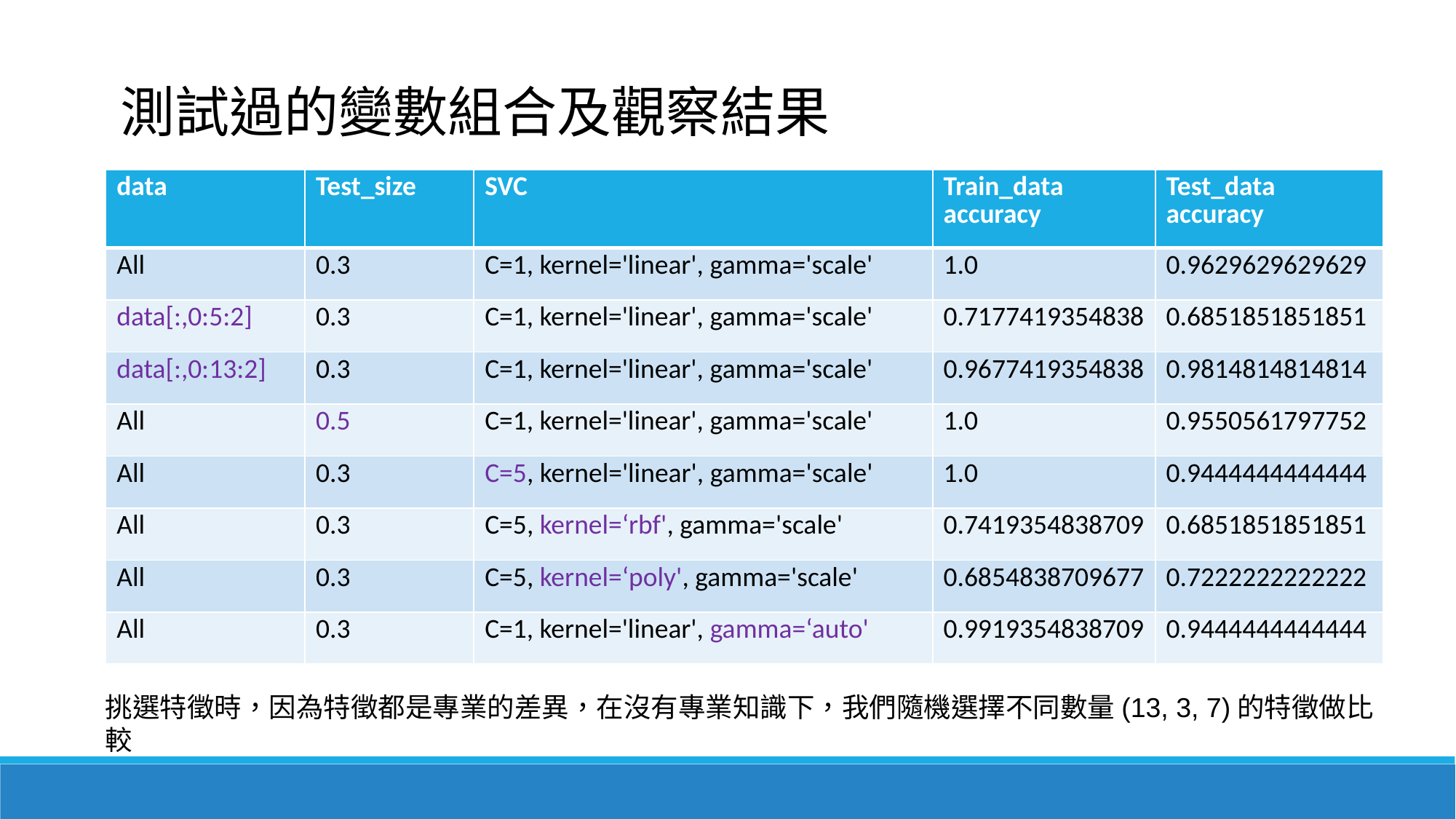

測試過的變數組合及觀察結果
| data | Test\_size | SVC | Train\_data accuracy | Test\_data accuracy |
| --- | --- | --- | --- | --- |
| All | 0.3 | C=1, kernel='linear', gamma='scale' | 1.0 | 0.9629629629629 |
| data[:,0:5:2] | 0.3 | C=1, kernel='linear', gamma='scale' | 0.7177419354838 | 0.6851851851851 |
| data[:,0:13:2] | 0.3 | C=1, kernel='linear', gamma='scale' | 0.9677419354838 | 0.9814814814814 |
| All | 0.5 | C=1, kernel='linear', gamma='scale' | 1.0 | 0.9550561797752 |
| All | 0.3 | C=5, kernel='linear', gamma='scale' | 1.0 | 0.9444444444444 |
| All | 0.3 | C=5, kernel=‘rbf', gamma='scale' | 0.7419354838709 | 0.6851851851851 |
| All | 0.3 | C=5, kernel=‘poly', gamma='scale' | 0.6854838709677 | 0.7222222222222 |
| All | 0.3 | C=1, kernel='linear', gamma=‘auto' | 0.9919354838709 | 0.9444444444444 |
挑選特徵時，因為特徵都是專業的差異，在沒有專業知識下，我們隨機選擇不同數量(13, 3, 7)的特徵做比較